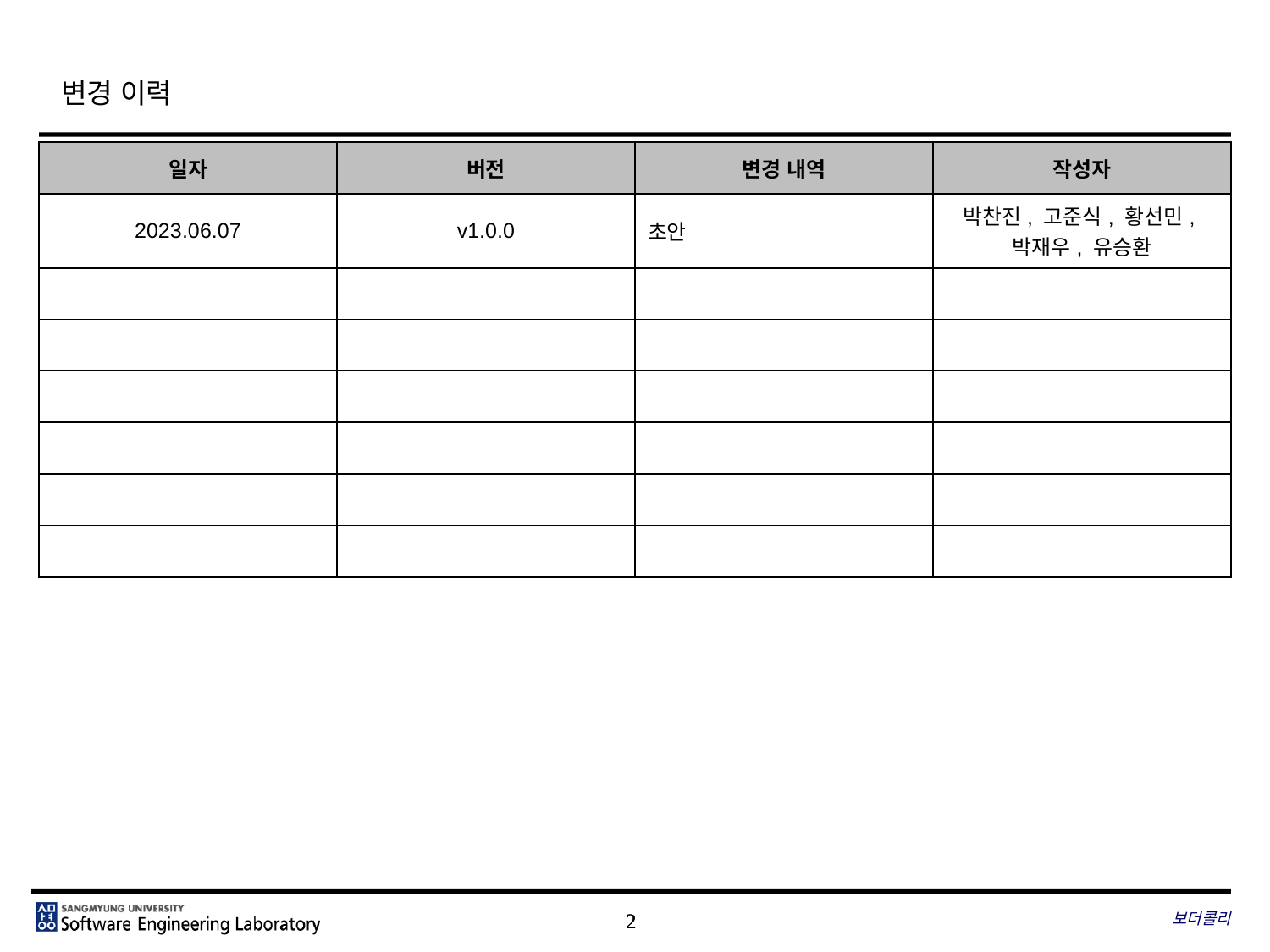

# 변경 이력
| 일자 | 버전 | 변경 내역 | 작성자 |
| --- | --- | --- | --- |
| 2023.06.07 | v1.0.0 | 초안 | 박찬진, 고준식, 황선민, 박재우, 유승환 |
|  |  |  |  |
|  |  |  |  |
|  |  |  |  |
|  |  |  |  |
|  |  |  |  |
|  |  |  |  |
보더콜리